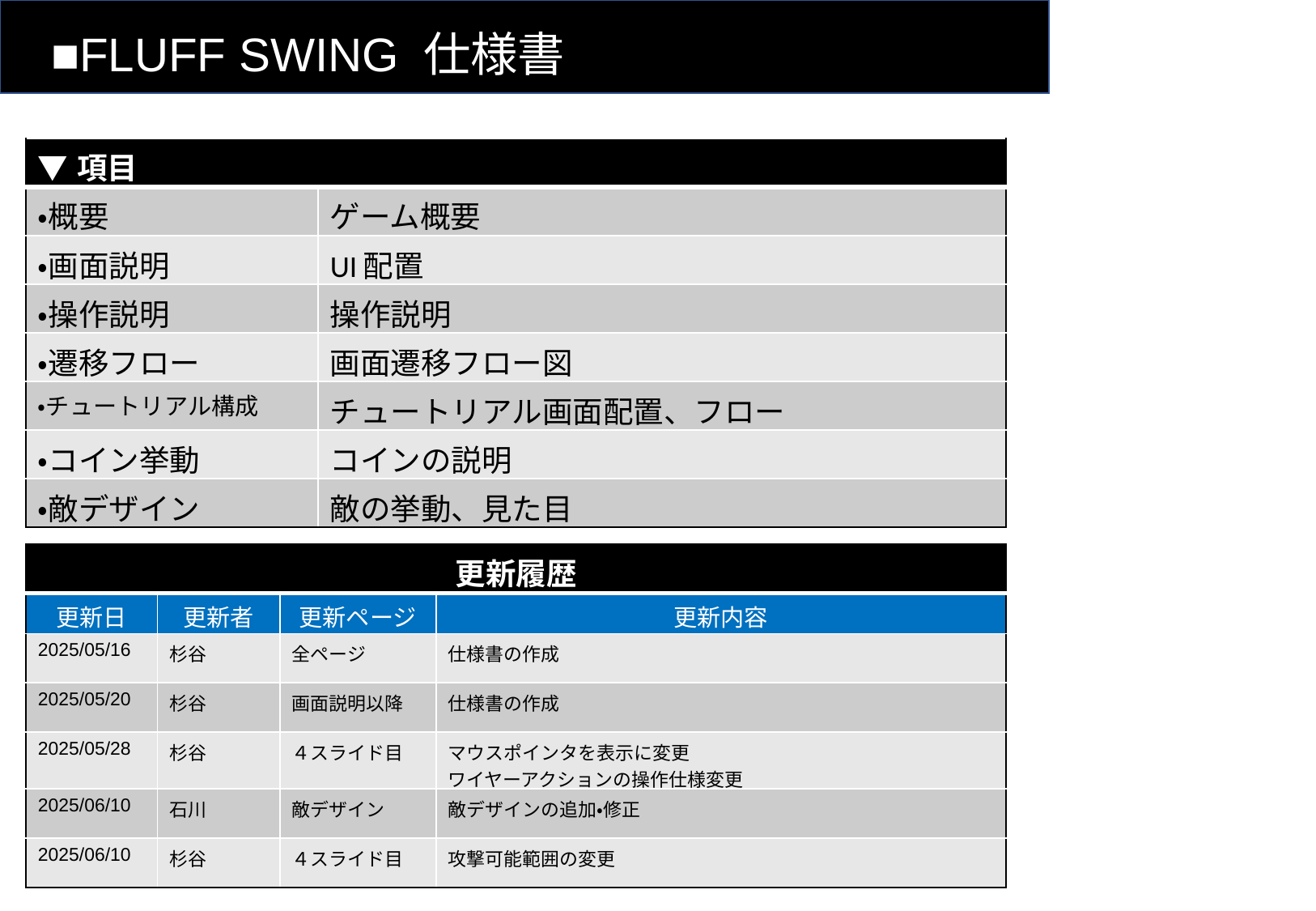

■FLUFF SWING 仕様書
| ▼項目 |  |
| --- | --- |
| ・概要 | ゲーム概要 |
| ・画面説明 | UI配置 |
| ・操作説明 | 操作説明 |
| ・遷移フロー | 画面遷移フロー図 |
| ・チュートリアル構成 | チュートリアル画面配置、フロー |
| ・コイン挙動 | コインの説明 |
| ・敵デザイン | 敵の挙動、見た目 |
| 更新履歴 |  |  |  |
| --- | --- | --- | --- |
| 更新日 | 更新者 | 更新ページ | 更新内容 |
| 2025/05/16 | 杉谷 | 全ページ | 仕様書の作成 |
| 2025/05/20 | 杉谷 | 画面説明以降 | 仕様書の作成 |
| 2025/05/28 | 杉谷 | ４スライド目 | マウスポインタを表示に変更 ワイヤーアクションの操作仕様変更 |
| 2025/06/10 | 石川 | 敵デザイン | 敵デザインの追加・修正 |
| 2025/06/10 | 杉谷 | ４スライド目 | 攻撃可能範囲の変更 |